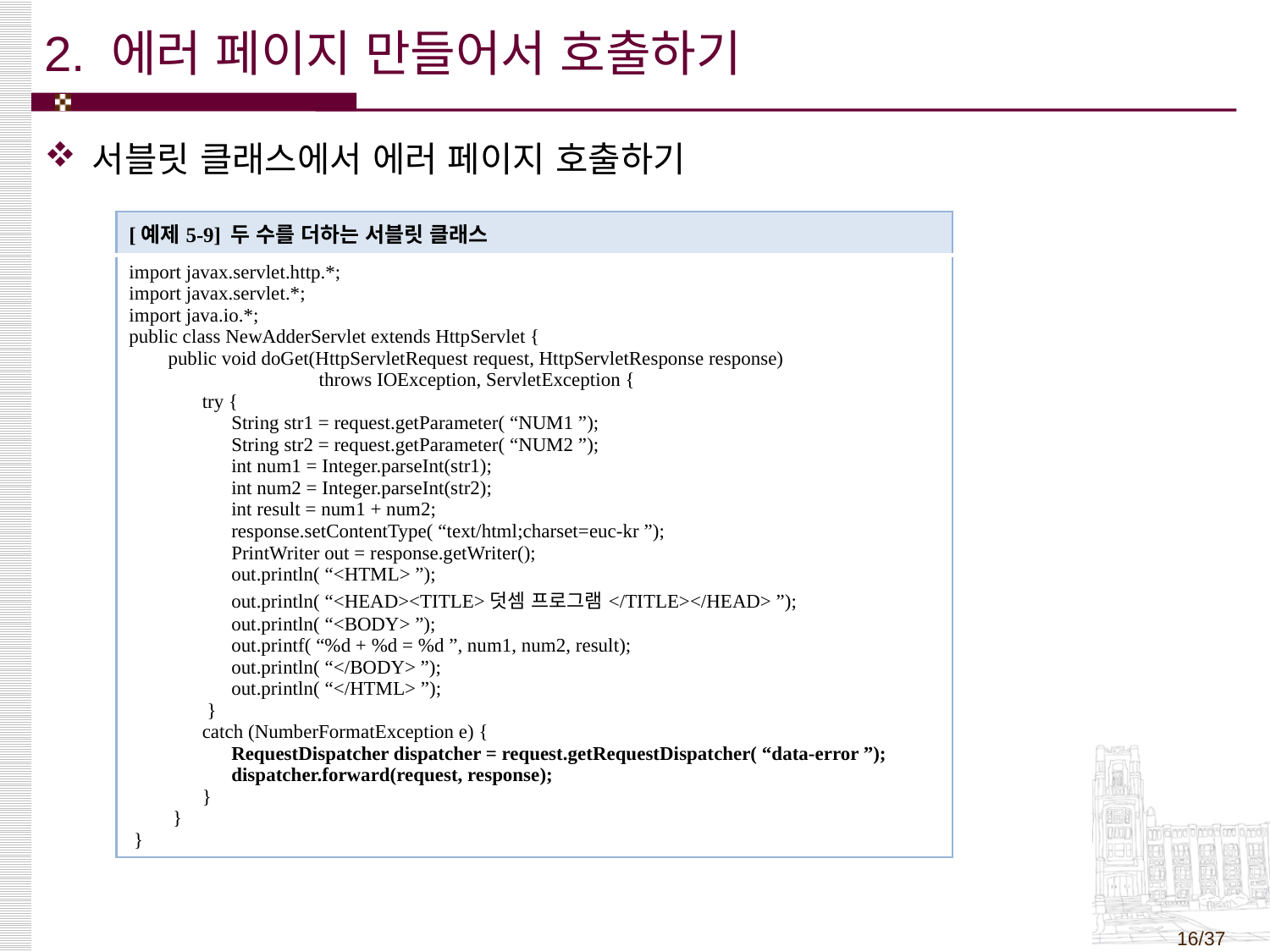

# 2. 에러 페이지 만들어서 호출하기
서블릿 클래스에서 에러 페이지 호출하기

| [예제5-9] 두 수를 더하는 서블릿 클래스 |
| --- |
| import javax.servlet.http.\*; import javax.servlet.\*; import java.io.\*; public class NewAdderServlet extends HttpServlet { public void doGet(HttpServletRequest request, HttpServletResponse response) throws IOException, ServletException { try { String str1 = request.getParameter( “NUM1 ”); String str2 = request.getParameter( “NUM2 ”); int num1 = Integer.parseInt(str1); int num2 = Integer.parseInt(str2); int result = num1 + num2; response.setContentType( “text/html;charset=euc-kr ”); PrintWriter out = response.getWriter(); out.println( “<HTML> ”); out.println( “<HEAD><TITLE>덧셈 프로그램</TITLE></HEAD> ”); out.println( “<BODY> ”); out.printf( “%d + %d = %d ”, num1, num2, result); out.println( “</BODY> ”); out.println( “</HTML> ”); } catch (NumberFormatException e) { RequestDispatcher dispatcher = request.getRequestDispatcher( “data-error ”); dispatcher.forward(request, response); } } } |